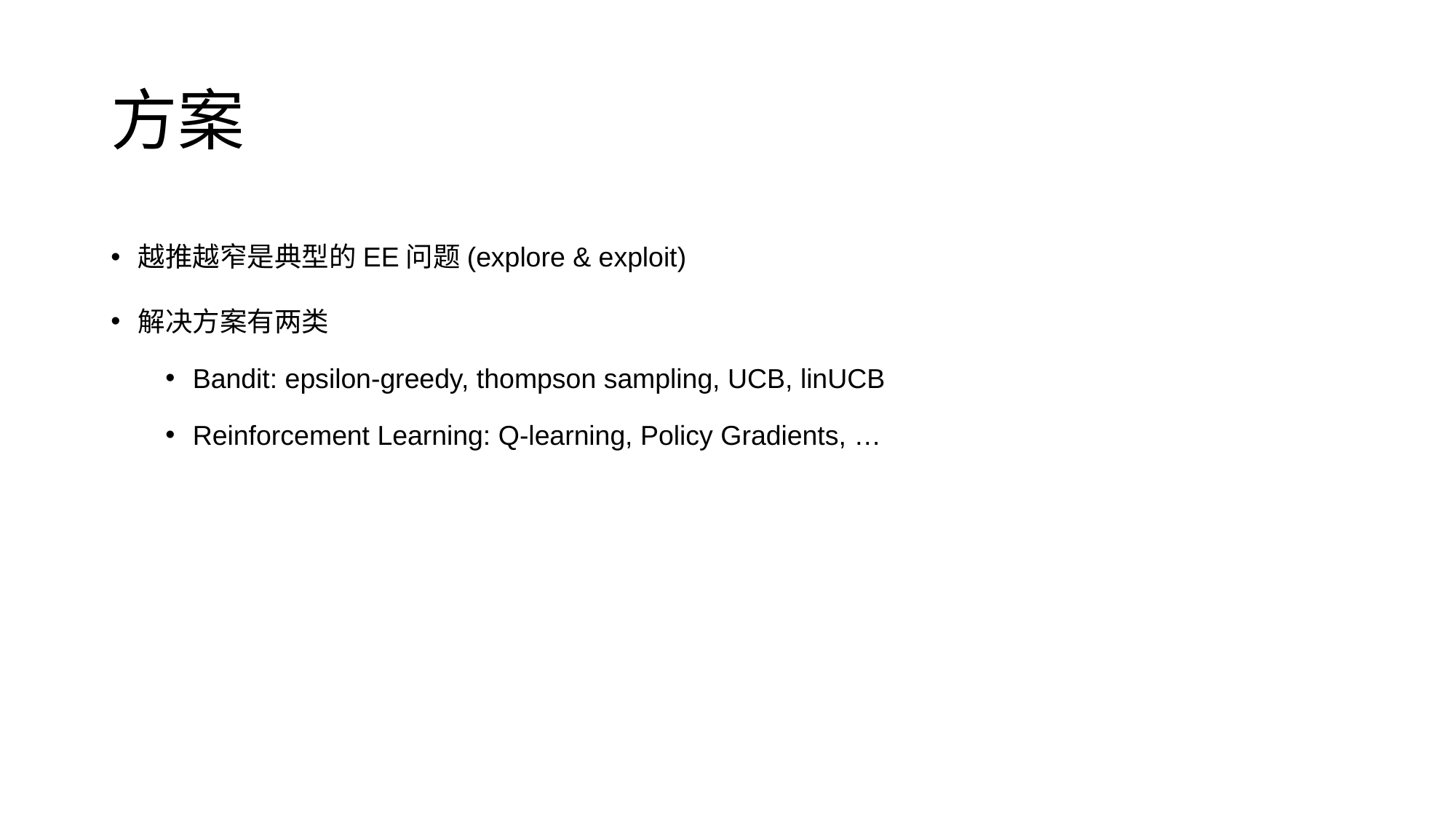

# 方案
越推越窄是典型的EE问题(explore & exploit)
解决方案有两类
Bandit: epsilon-greedy, thompson sampling, UCB, linUCB
Reinforcement Learning: Q-learning, Policy Gradients, …